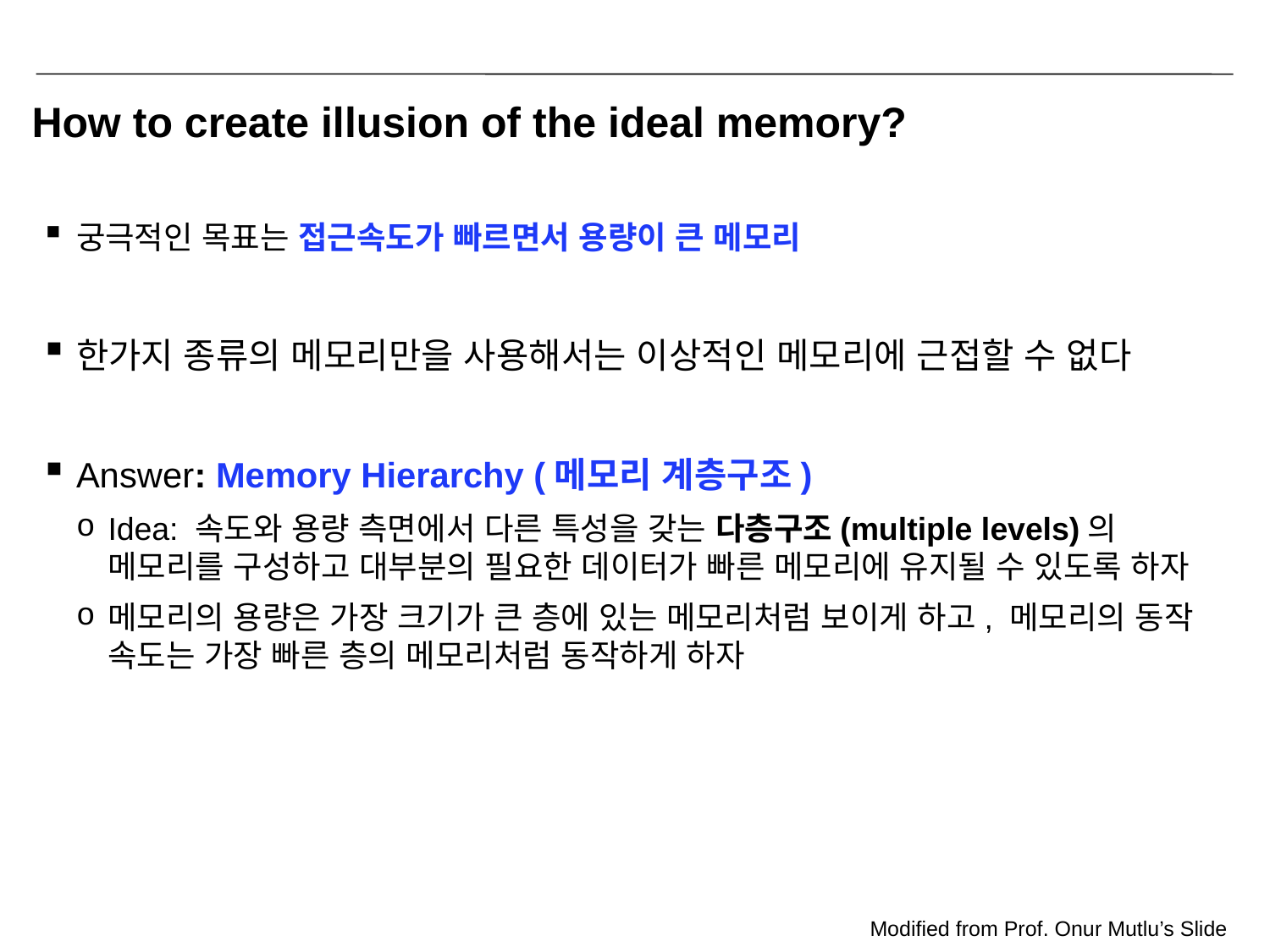

# How to create illusion of the ideal memory?
궁극적인 목표는 접근속도가 빠르면서 용량이 큰 메모리

한가지 종류의 메모리만을 사용해서는 이상적인 메모리에 근접할 수 없다

Answer: Memory Hierarchy (메모리 계층구조)
Idea: 속도와 용량 측면에서 다른 특성을 갖는 다층구조(multiple levels)의 메모리를 구성하고 대부분의 필요한 데이터가 빠른 메모리에 유지될 수 있도록 하자
메모리의 용량은 가장 크기가 큰 층에 있는 메모리처럼 보이게 하고, 메모리의 동작 속도는 가장 빠른 층의 메모리처럼 동작하게 하자
Modified from Prof. Onur Mutlu’s Slide